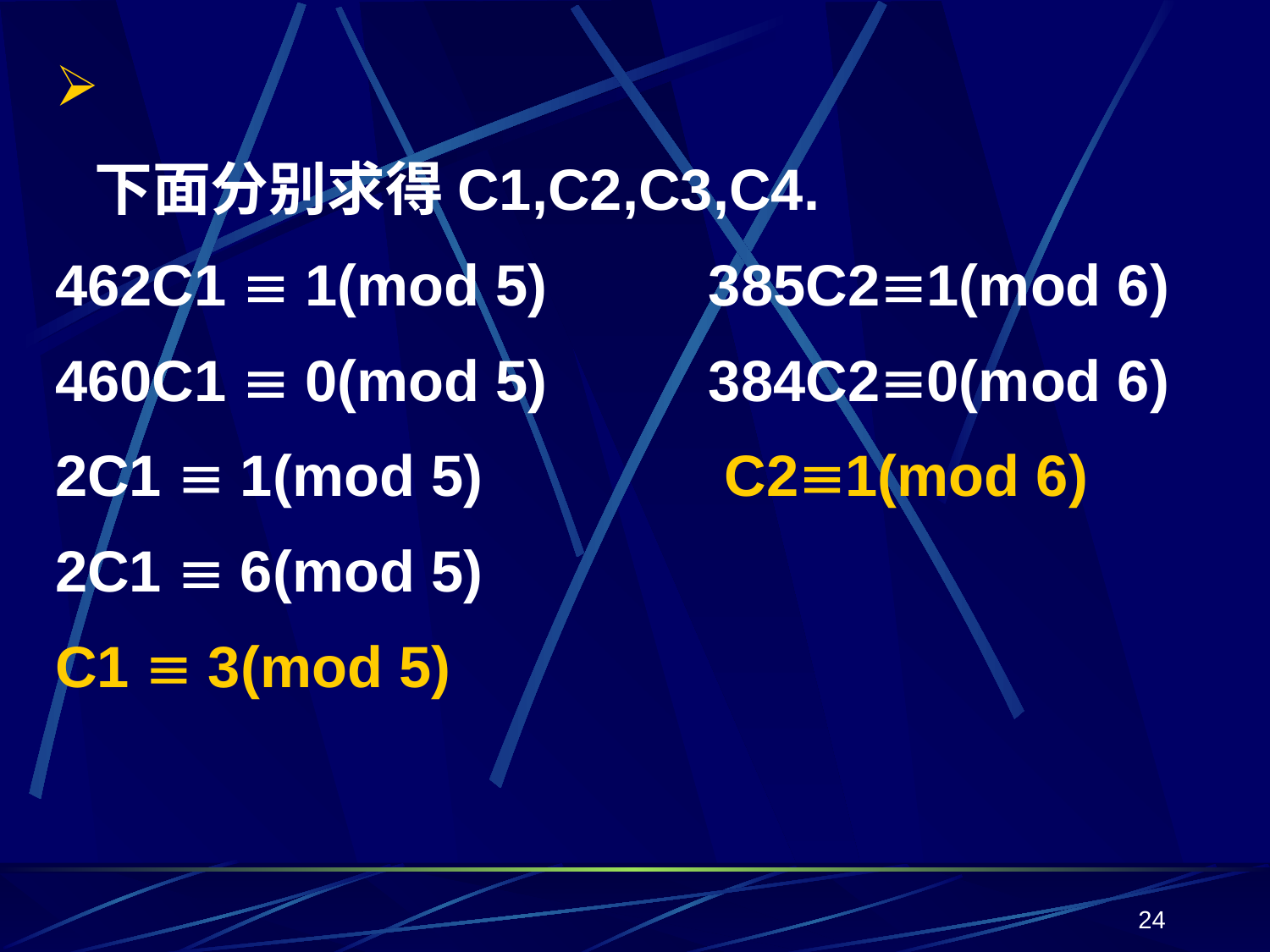

下面分别求得C1,C2,C3,C4.
462C1 ≡ 1(mod 5)          385C2≡1(mod 6)
460C1 ≡ 0(mod 5)          384C2≡0(mod 6)
2C1 ≡ 1(mod 5)               C2≡1(mod 6)
2C1 ≡ 6(mod 5)
C1 ≡ 3(mod 5)

24